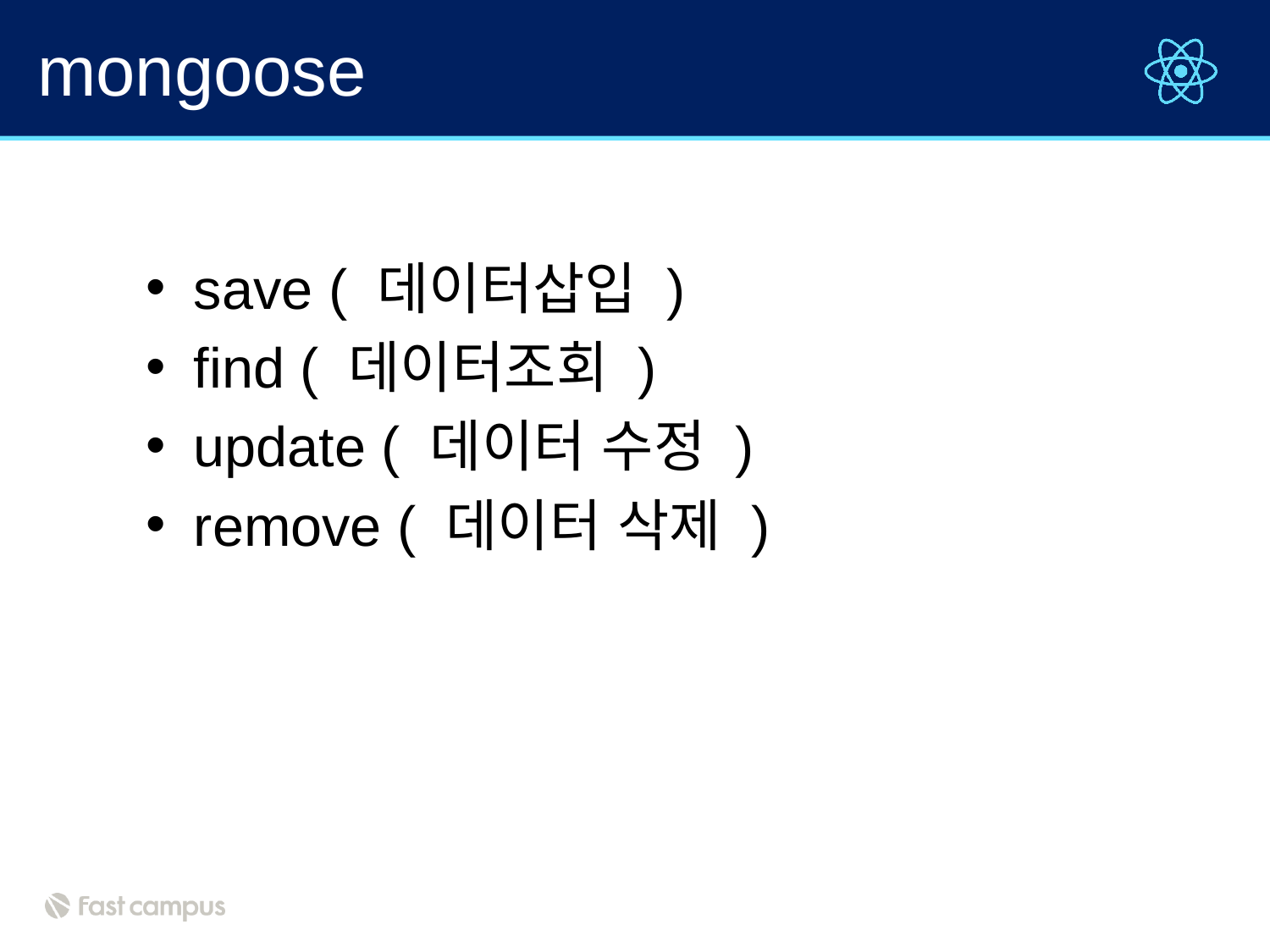

# mongoose
save ( 데이터삽입 )
find ( 데이터조회 )
update ( 데이터 수정 )
remove ( 데이터 삭제 )